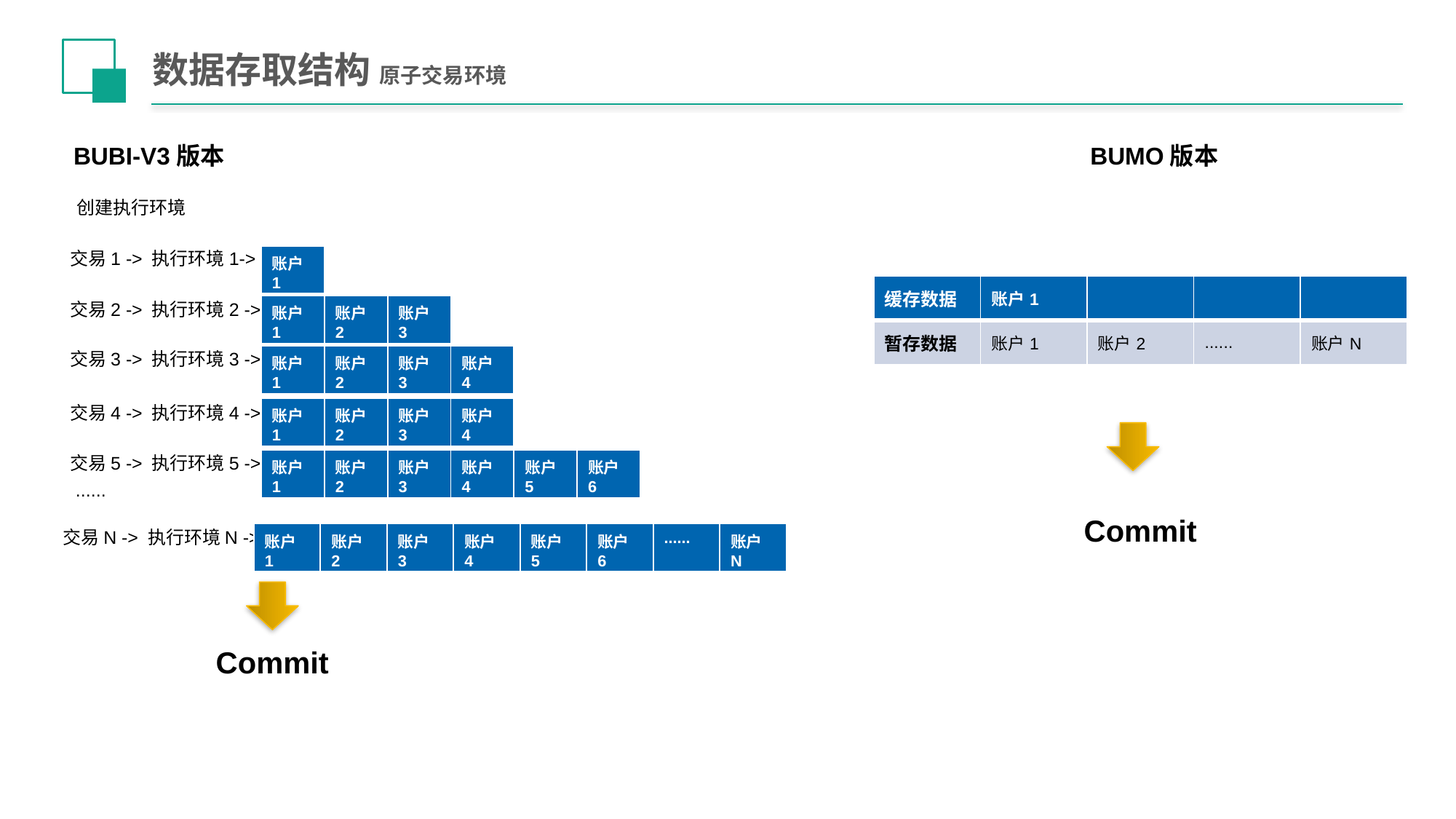

# 数据存取结构 原子交易环境
BUBI-V3版本
BUMO版本
创建执行环境
交易1 -> 执行环境1->
| 账户1 |
| --- |
| 缓存数据 | 账户1 |  |  |  |
| --- | --- | --- | --- | --- |
| 暂存数据 | 账户1 | 账户2 | ...... | 账户N |
交易2 -> 执行环境2 ->
| 账户1 | 账户2 | 账户3 |
| --- | --- | --- |
交易3 -> 执行环境3 ->
| 账户1 | 账户2 | 账户3 | 账户4 |
| --- | --- | --- | --- |
交易4 -> 执行环境4 ->
| 账户1 | 账户2 | 账户3 | 账户4 |
| --- | --- | --- | --- |

交易5 -> 执行环境5 ->
| 账户1 | 账户2 | 账户3 | 账户4 | 账户5 | 账户6 |
| --- | --- | --- | --- | --- | --- |
......
Commit
交易N -> 执行环境N ->
| 账户1 | 账户2 | 账户3 | 账户4 | 账户5 | 账户6 | ...... | 账户N |
| --- | --- | --- | --- | --- | --- | --- | --- |

Commit